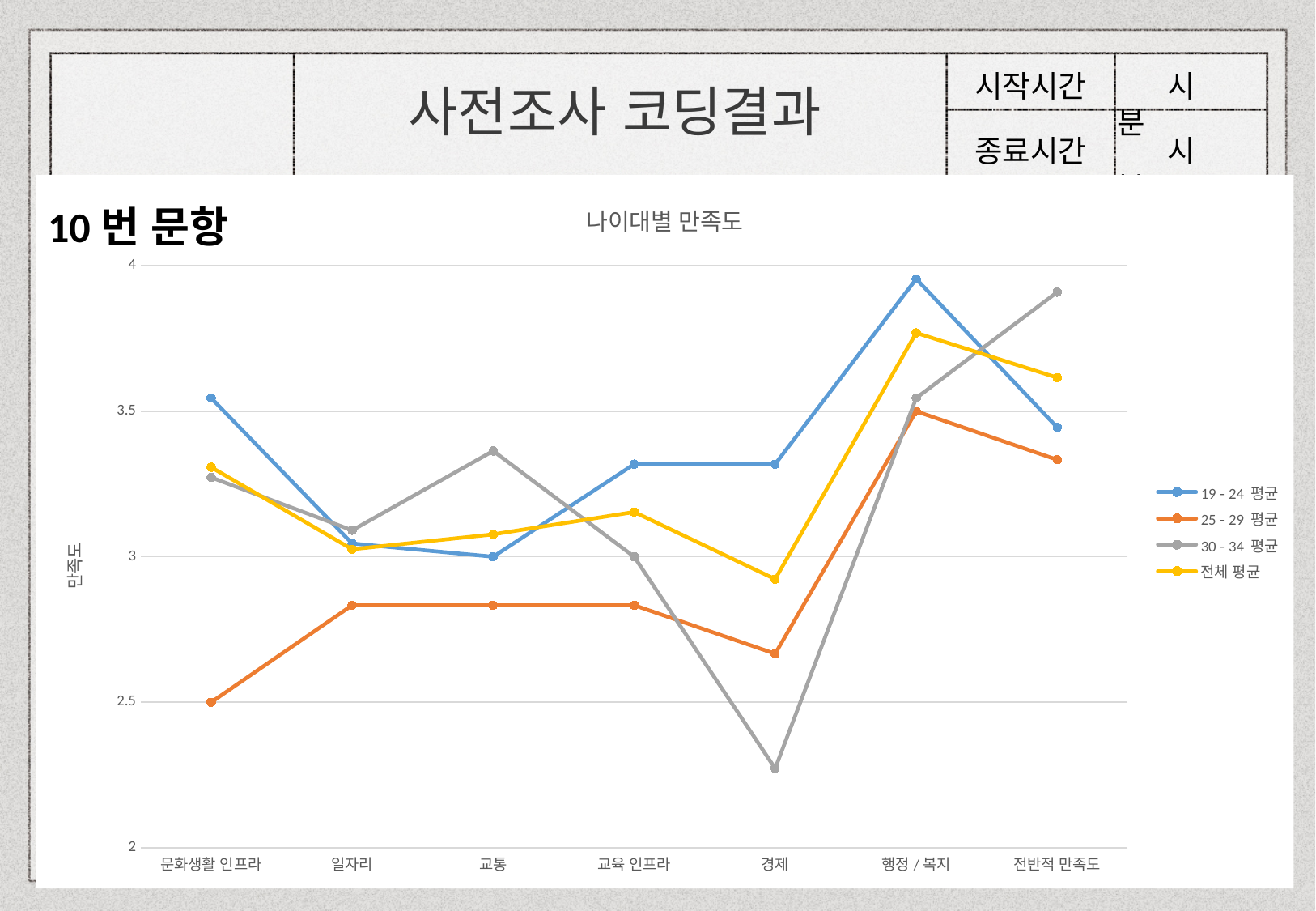

시작시간
     시       분
     시       분
종료시간
사전조사 코딩결과

### Chart: 나이대별 만족도

| Category | 19 - 24 평균 | 25 - 29 평균 | 30 - 34 평균 | 전체 평균 |
|---|---|---|---|---|
| 문화생활 인프라 | 3.5454545454545454 | 2.5 | 3.272727272727273 | 3.3076923076923075 |
| 일자리 | 3.0454545454545454 | 2.8333333333333335 | 3.090909090909091 | 3.0256410256410255 |
| 교통 | 3.0 | 2.8333333333333335 | 3.3636363636363638 | 3.076923076923077 |
| 교육 인프라 | 3.3181818181818183 | 2.8333333333333335 | 3.0 | 3.1538461538461537 |
| 경제 | 3.3181818181818183 | 2.6666666666666665 | 2.272727272727273 | 2.923076923076923 |
| 행정/복지 | 3.9545454545454546 | 3.5 | 3.5454545454545454 | 3.769230769230769 |
| 전반적 만족도 | 3.4444444444444446 | 3.3333333333333335 | 3.909090909090909 | 3.6153846153846154 |
10번 문항